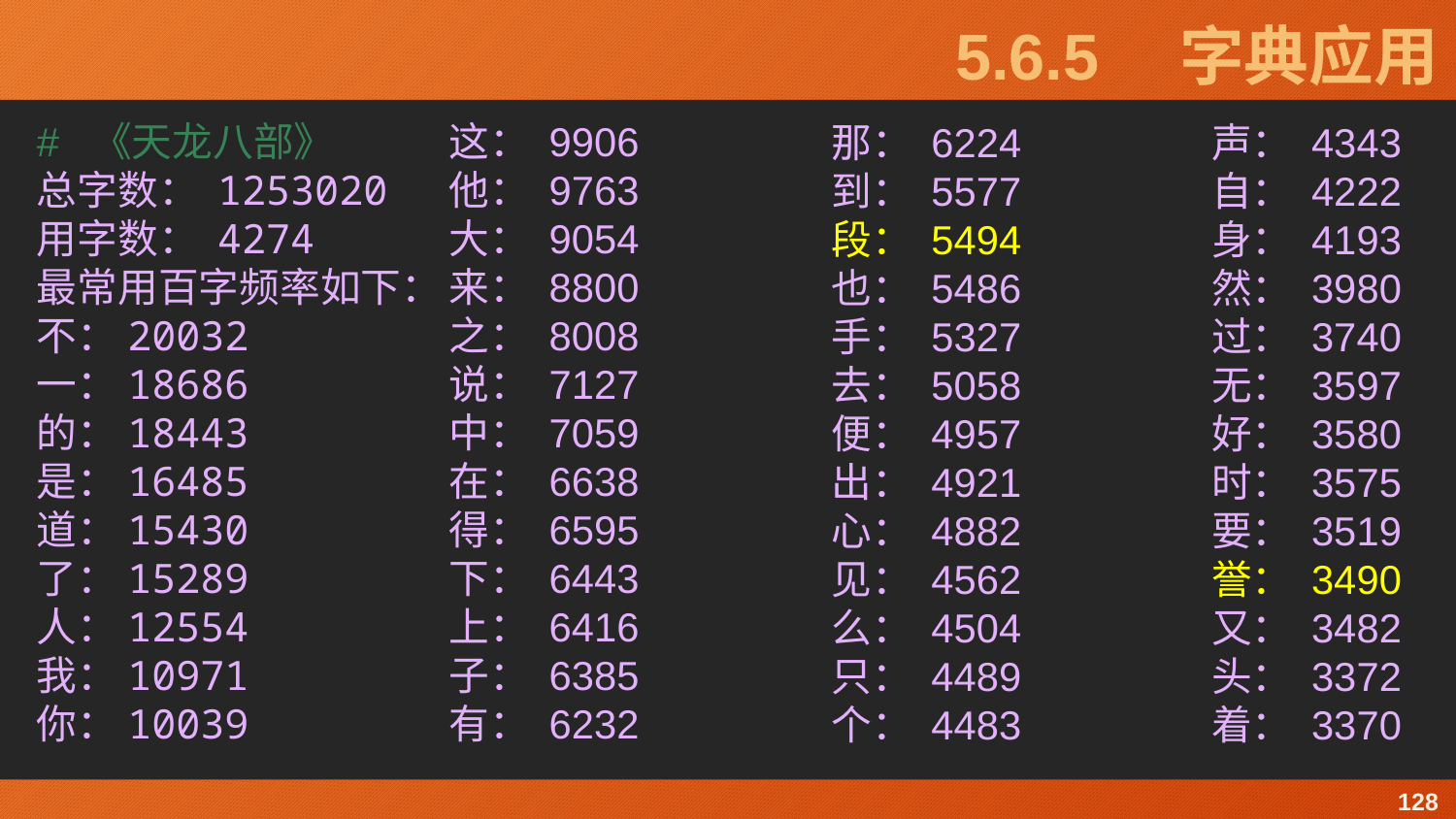

# 5.6.5　字典应用
#  《天龙八部》
总字数： 1253020
用字数： 4274
最常用百字频率如下：
不：20032
一：18686
的：18443
是：16485
道：15430
了：15289
人：12554
我：10971
你：10039
这： 9906
他： 9763
大： 9054
来： 8800
之： 8008
说： 7127
中： 7059
在： 6638
得： 6595
下： 6443
上： 6416
子： 6385
有： 6232
那： 6224
到： 5577
段： 5494
也： 5486
手： 5327
去： 5058
便： 4957
出： 4921
心： 4882
见： 4562
么： 4504
只： 4489
个： 4483
声： 4343
自： 4222
身： 4193
然： 3980
过： 3740
无： 3597
好： 3580
时： 3575
要： 3519
誉： 3490
又： 3482
头： 3372
着： 3370
128